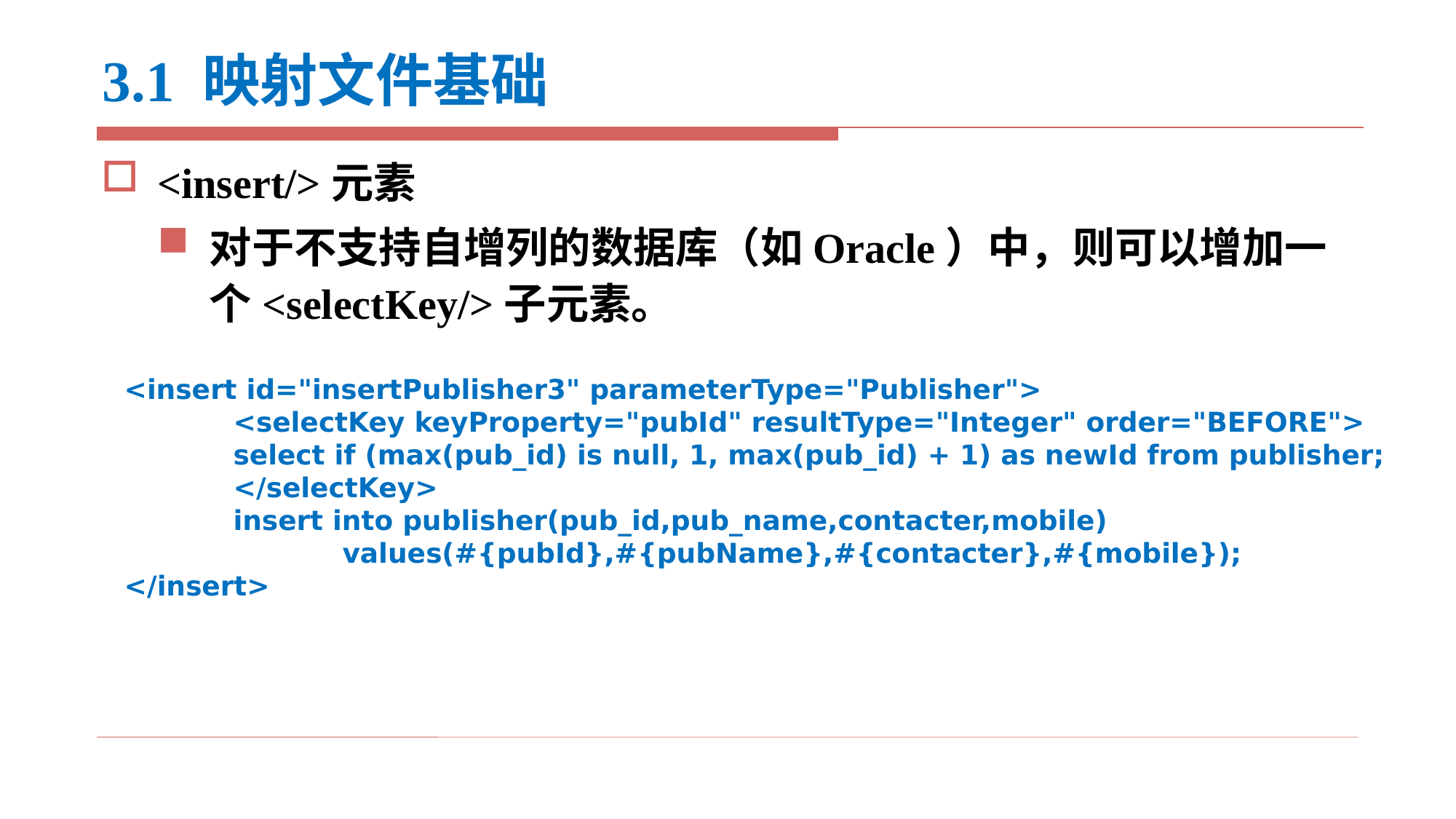

# 3.1 映射文件基础
<insert/>元素
对于不支持自增列的数据库（如Oracle）中，则可以增加一个<selectKey/>子元素。
<insert id="insertPublisher3" parameterType="Publisher">
	<selectKey keyProperty="pubId" resultType="Integer" order="BEFORE">
	select if (max(pub_id) is null, 1, max(pub_id) + 1) as newId from publisher;
	</selectKey>
	insert into publisher(pub_id,pub_name,contacter,mobile)
		values(#{pubId},#{pubName},#{contacter},#{mobile});
</insert>
10